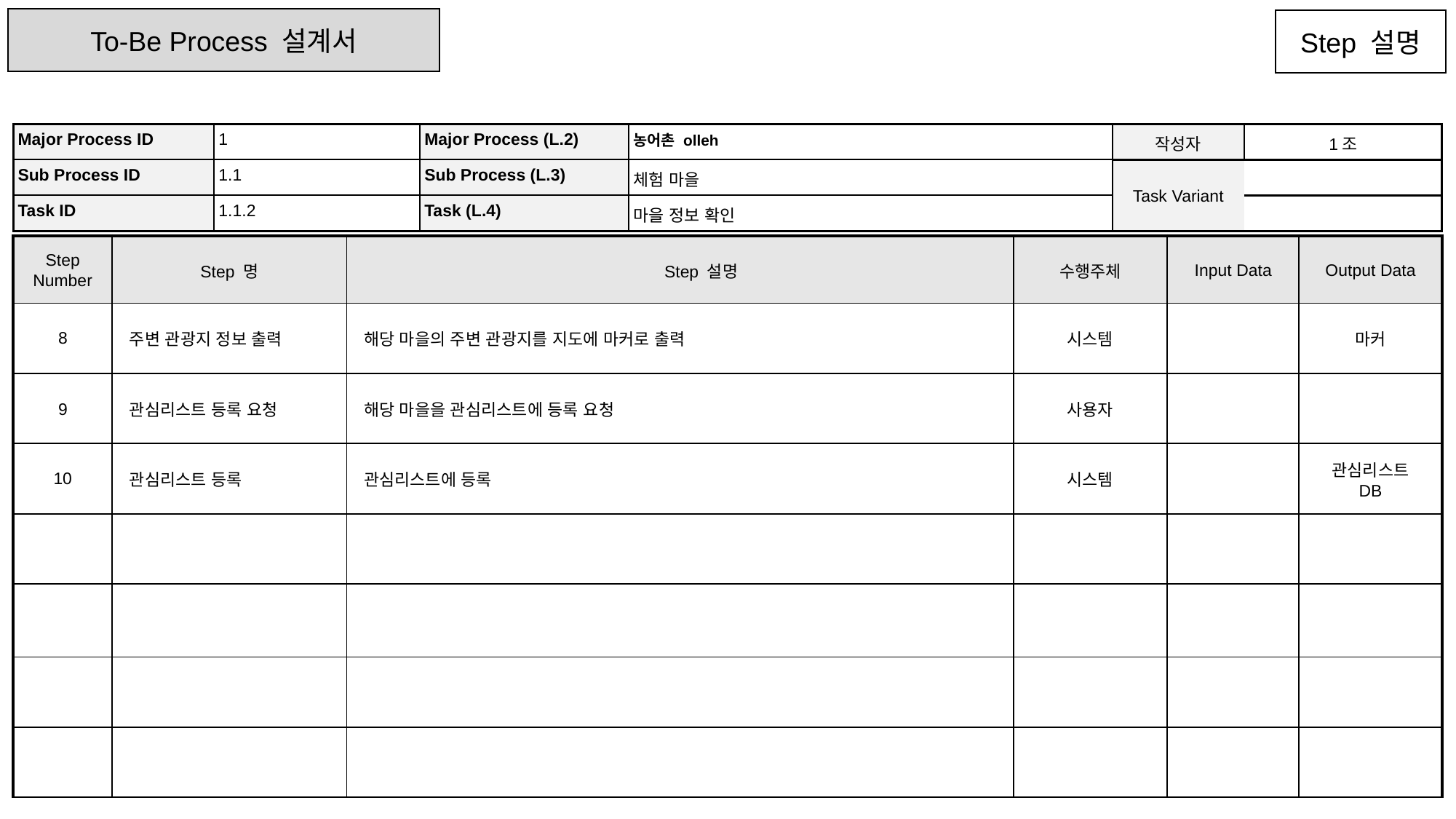

To-Be Process 설계서
Step 설명
| Major Process ID | 1 | Major Process (L.2) | 농어촌 olleh | 작성자 | 1조 |
| --- | --- | --- | --- | --- | --- |
| Sub Process ID | 1.1 | Sub Process (L.3) | 체험 마을 | Task Variant |  |
| Task ID | 1.1.2 | Task (L.4) | 마을 정보 확인 |  |  |
| Step Number | Step 명 | Step 설명 | 수행주체 | Input Data | Output Data |
| --- | --- | --- | --- | --- | --- |
| 8 | 주변 관광지 정보 출력 | 해당 마을의 주변 관광지를 지도에 마커로 출력 | 시스템 |  | 마커 |
| 9 | 관심리스트 등록 요청 | 해당 마을을 관심리스트에 등록 요청 | 사용자 |  |  |
| 10 | 관심리스트 등록 | 관심리스트에 등록 | 시스템 |  | 관심리스트 DB |
|  |  |  |  |  |  |
|  |  |  |  |  |  |
|  |  |  |  |  |  |
|  |  |  |  |  |  |